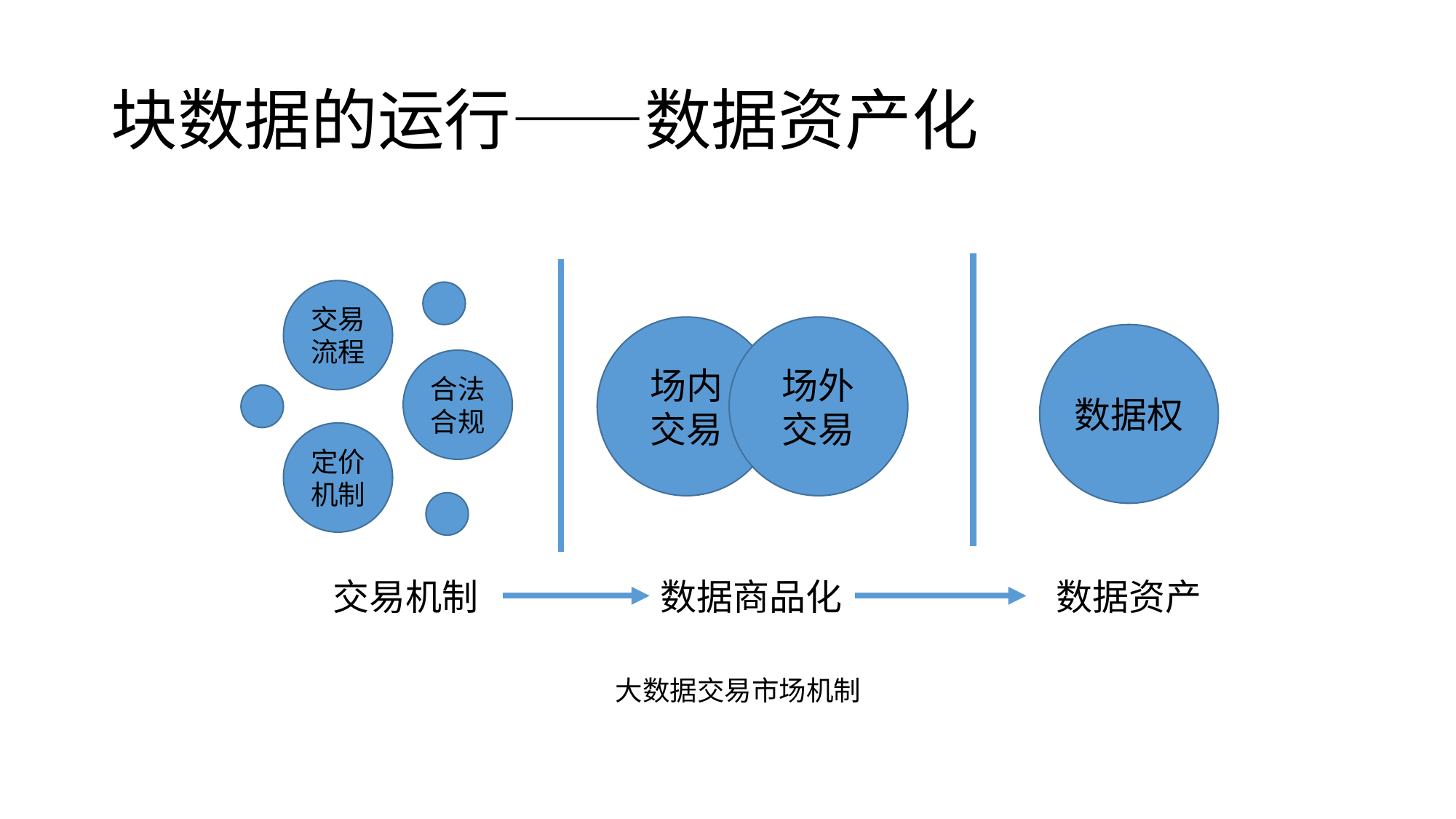

# 块数据的运行——数据资产化
交易流程

场内交易
场外交易
数据权
合法合规

定价机制

交易机制
数据商品化
数据资产
大数据交易市场机制